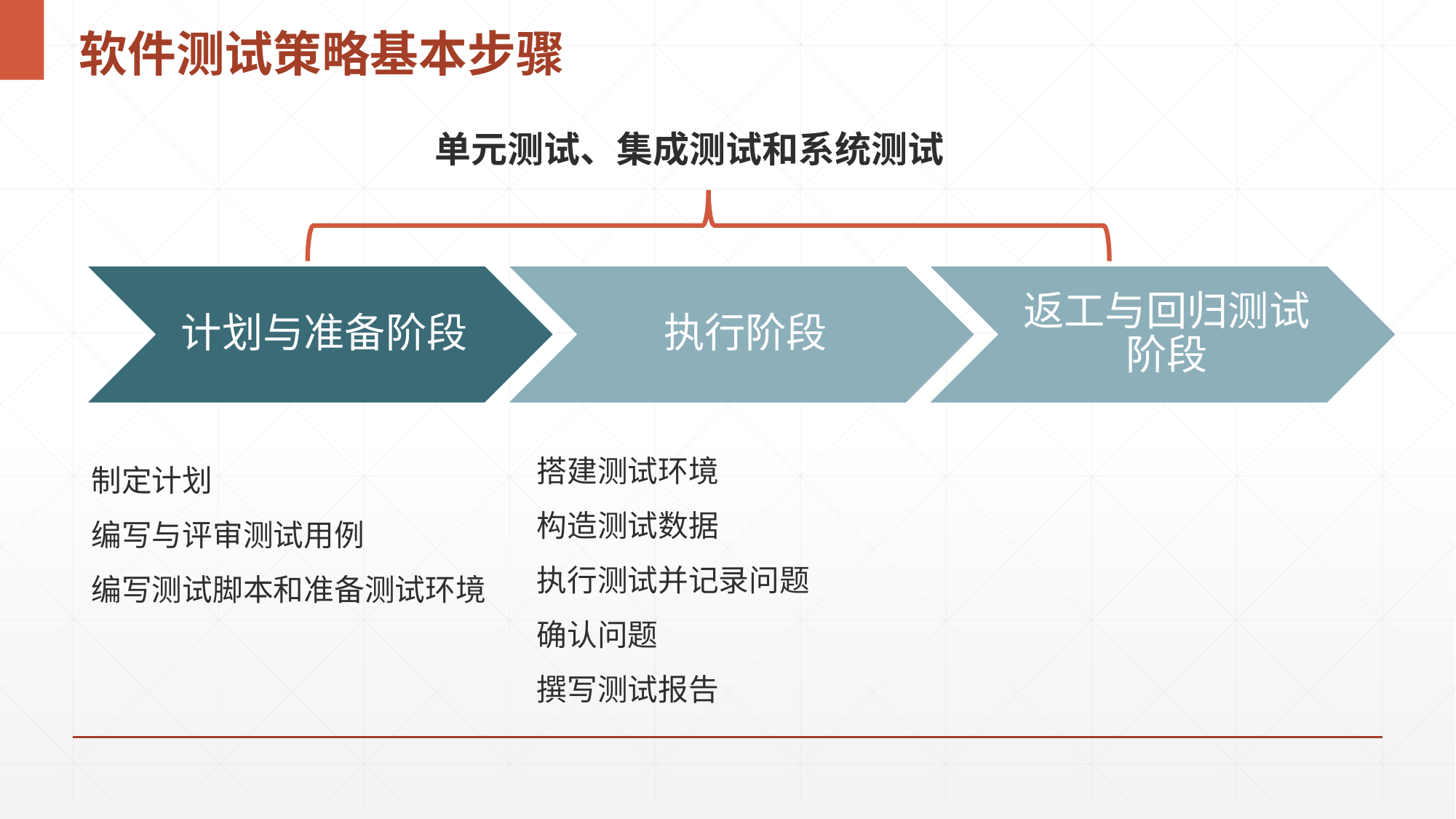

# 软件测试策略基本步骤

单元测试、集成测试和系统测试
计划与准备阶段
执行阶段
返工与回归测试阶段
搭建测试环境
构造测试数据
执行测试并记录问题
确认问题
撰写测试报告
制定计划
编写与评审测试用例
编写测试脚本和准备测试环境